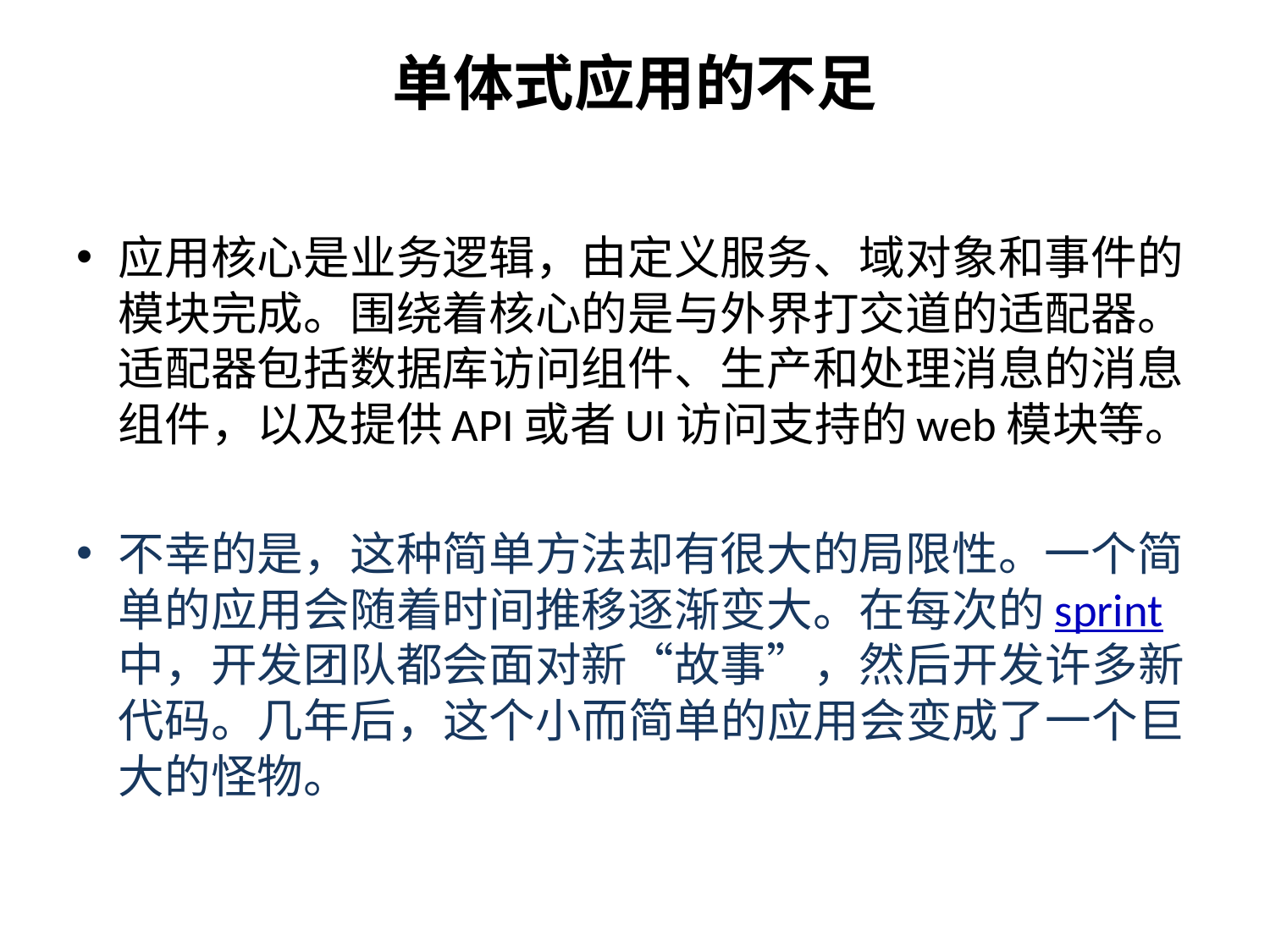

# 单体式应用的不足
应用核心是业务逻辑，由定义服务、域对象和事件的模块完成。围绕着核心的是与外界打交道的适配器。适配器包括数据库访问组件、生产和处理消息的消息组件，以及提供API或者UI访问支持的web模块等。

不幸的是，这种简单方法却有很大的局限性。一个简单的应用会随着时间推移逐渐变大。在每次的sprint中，开发团队都会面对新“故事”，然后开发许多新代码。几年后，这个小而简单的应用会变成了一个巨大的怪物。